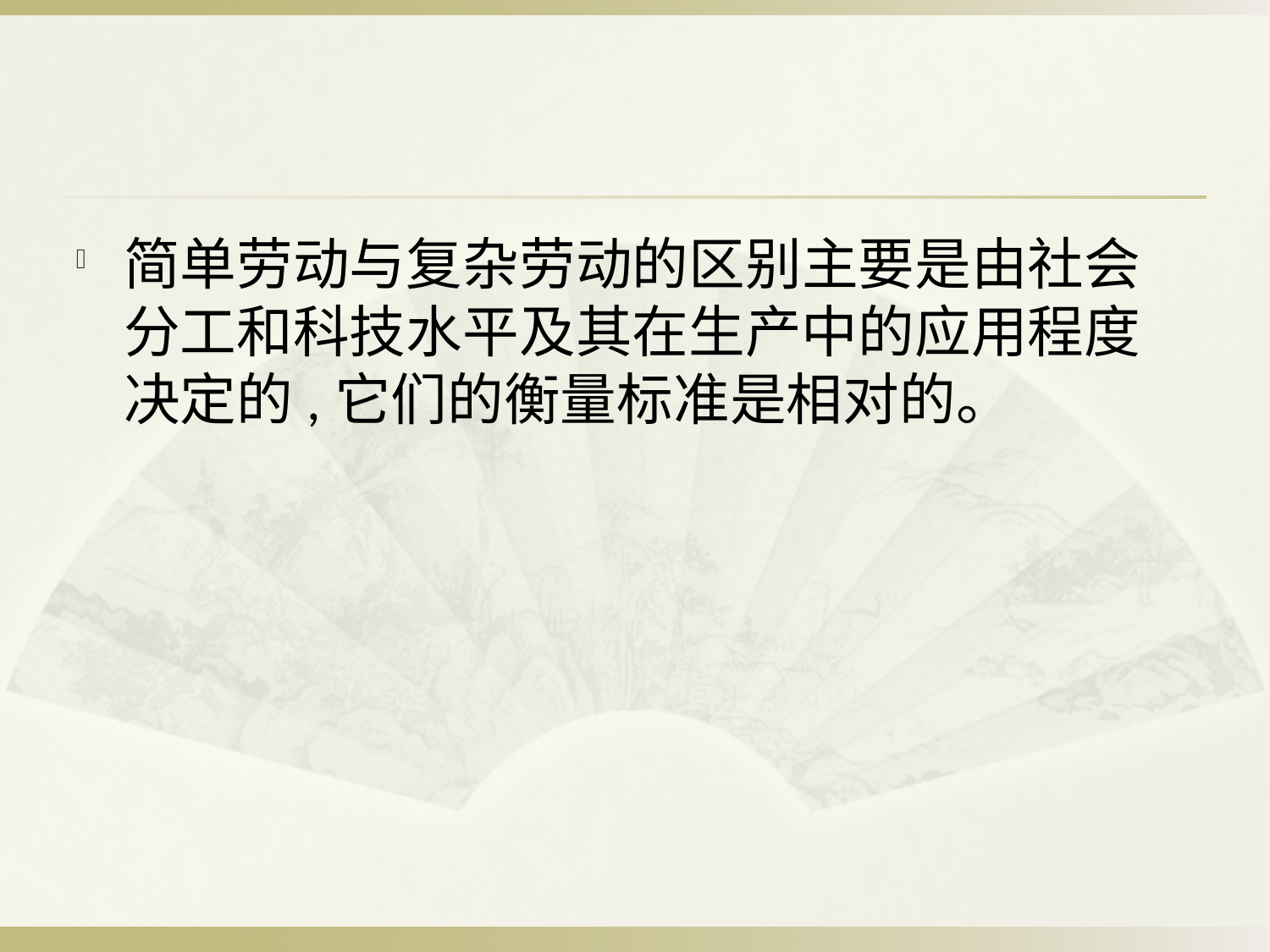

#
简单劳动与复杂劳动的区别主要是由社会分工和科技水平及其在生产中的应用程度决定的,它们的衡量标准是相对的。